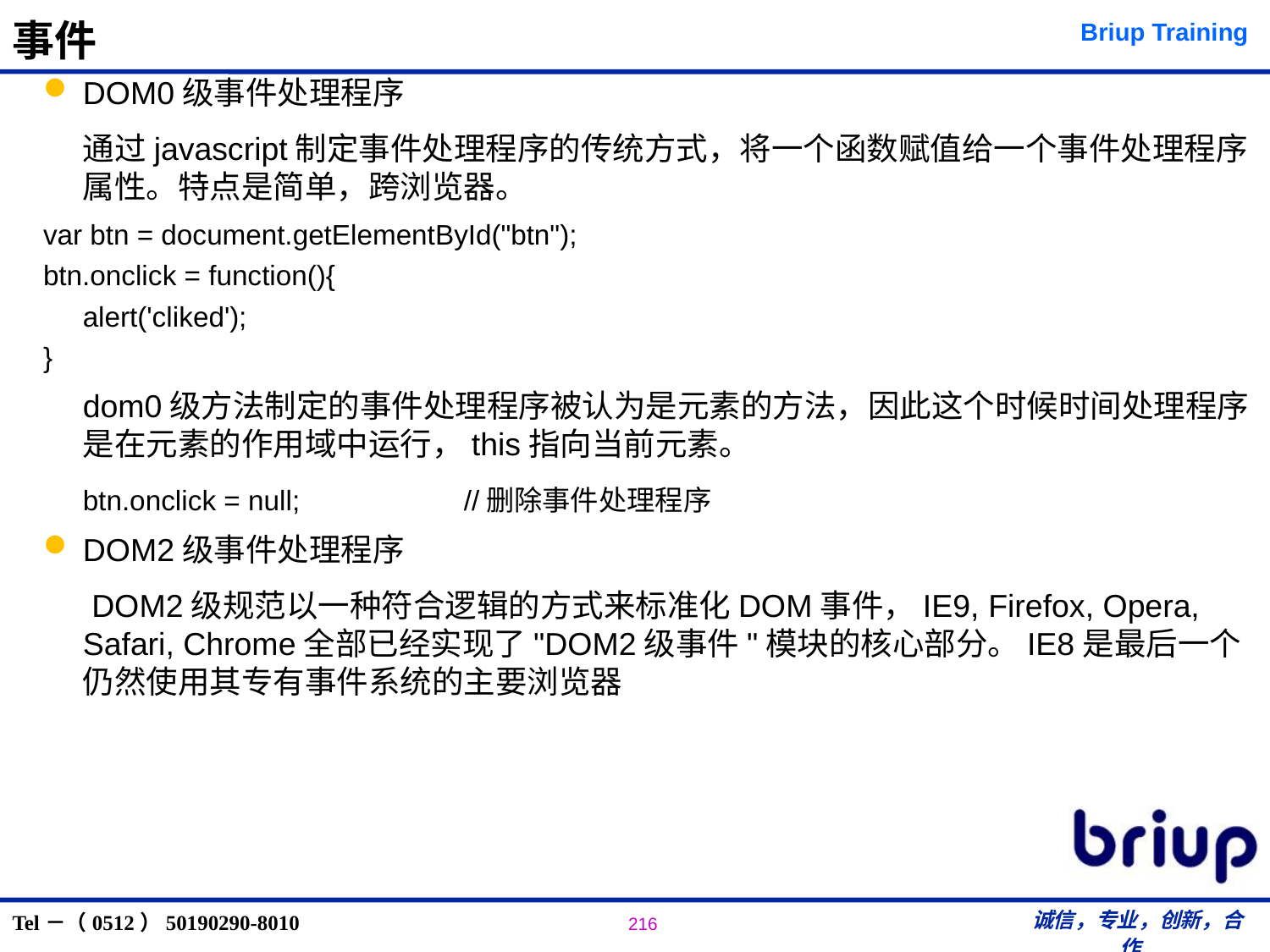

# 事件
DOM0级事件处理程序
	通过javascript制定事件处理程序的传统方式，将一个函数赋值给一个事件处理程序属性。特点是简单，跨浏览器。
var btn = document.getElementById("btn");
btn.onclick = function(){
	alert('cliked');
}
	dom0级方法制定的事件处理程序被认为是元素的方法，因此这个时候时间处理程序是在元素的作用域中运行，this指向当前元素。
	btn.onclick = null;  		//删除事件处理程序
DOM2级事件处理程序
	 DOM2级规范以一种符合逻辑的方式来标准化DOM事件，IE9, Firefox, Opera, Safari, Chrome全部已经实现了"DOM2级事件"模块的核心部分。IE8是最后一个仍然使用其专有事件系统的主要浏览器